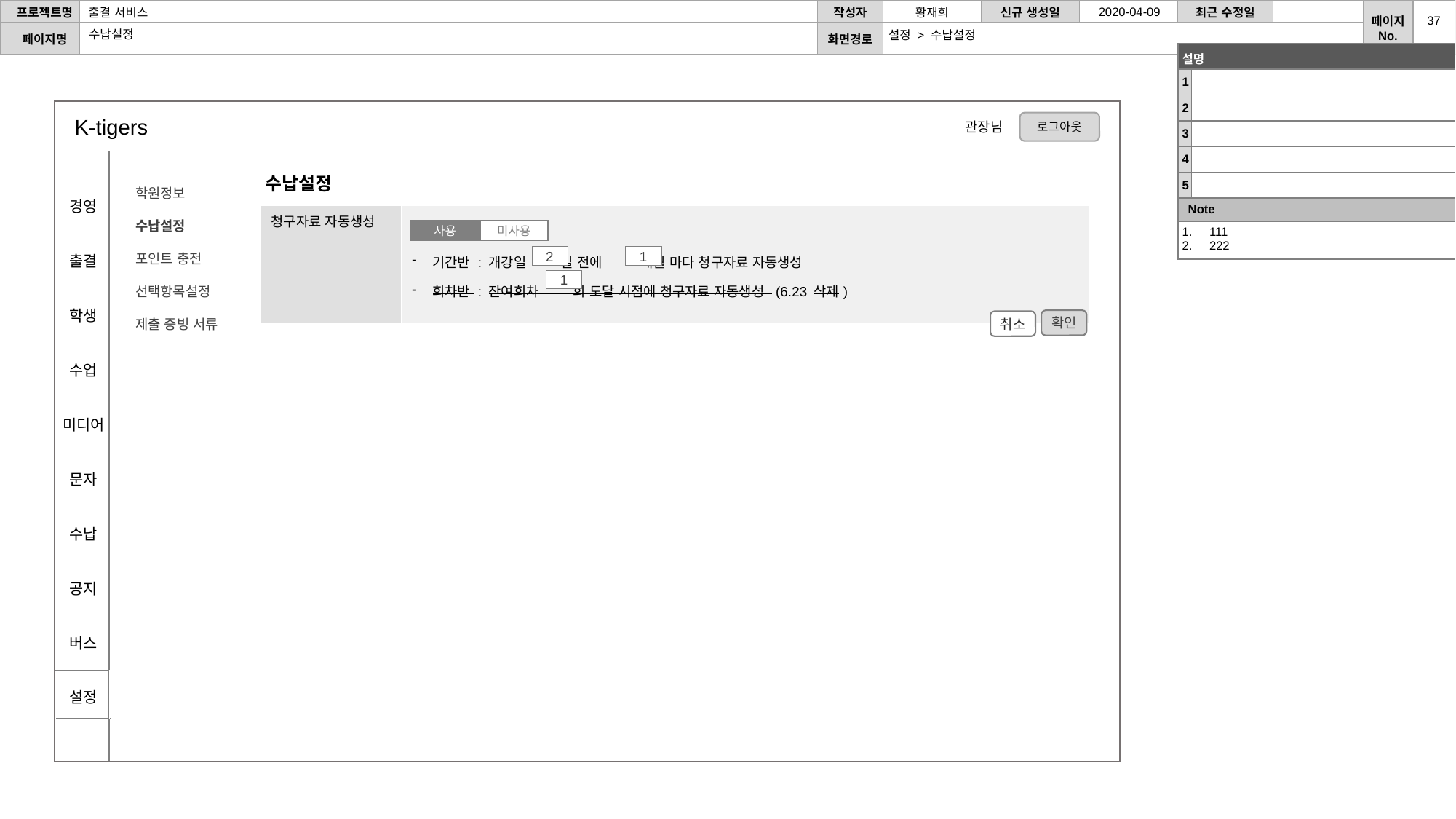

2020-04-09
37
수납설정
설정 > 수납설정
| 설명 |  |
| --- | --- |
| 1 |  |
| 2 |  |
| 3 |  |
| 4 |  |
| 5 |  |
| Note |  |
| 111 222 |  |

K-tigers
로그아웃
관장님
수납설정
학원정보

수납설정

포인트 충전

선택항목설정

제출 증빙 서류

경영

출결

학생

수업

미디어

문자

수납

공지

버스

설정

| 청구자료 자동생성 | 기간반 : 개강일 일 전에 개월 마다 청구자료 자동생성 회차반 : 잔여회차 회 도달 시점에 청구자료 자동생성 (6.23 삭제) |
| --- | --- |
사용
미사용
1
2
1
확인
취소